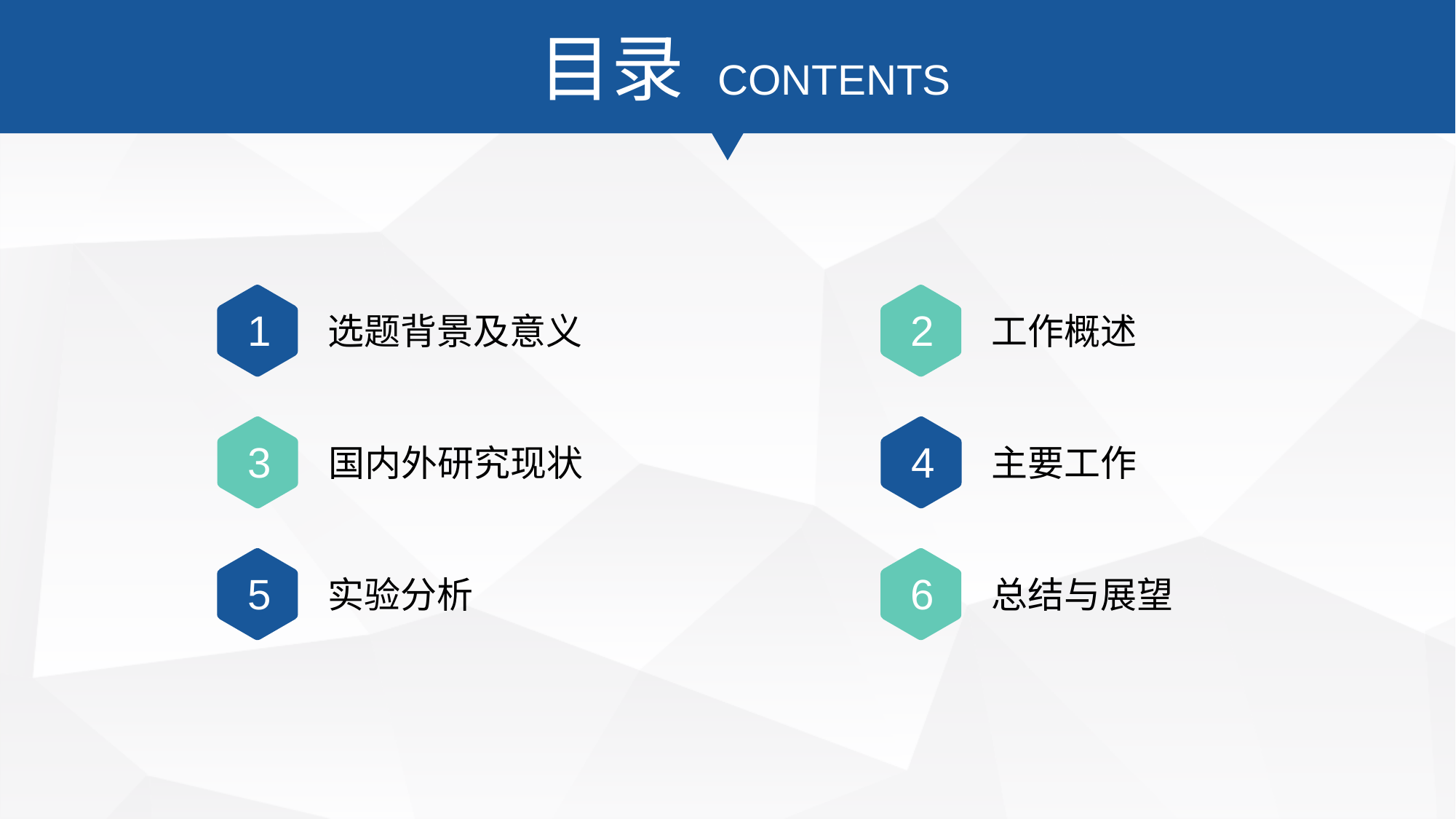

目录 CONTENTS

1
选题背景及意义

2
工作概述

4
主要工作

3
国内外研究现状

6
总结与展望

5
实验分析